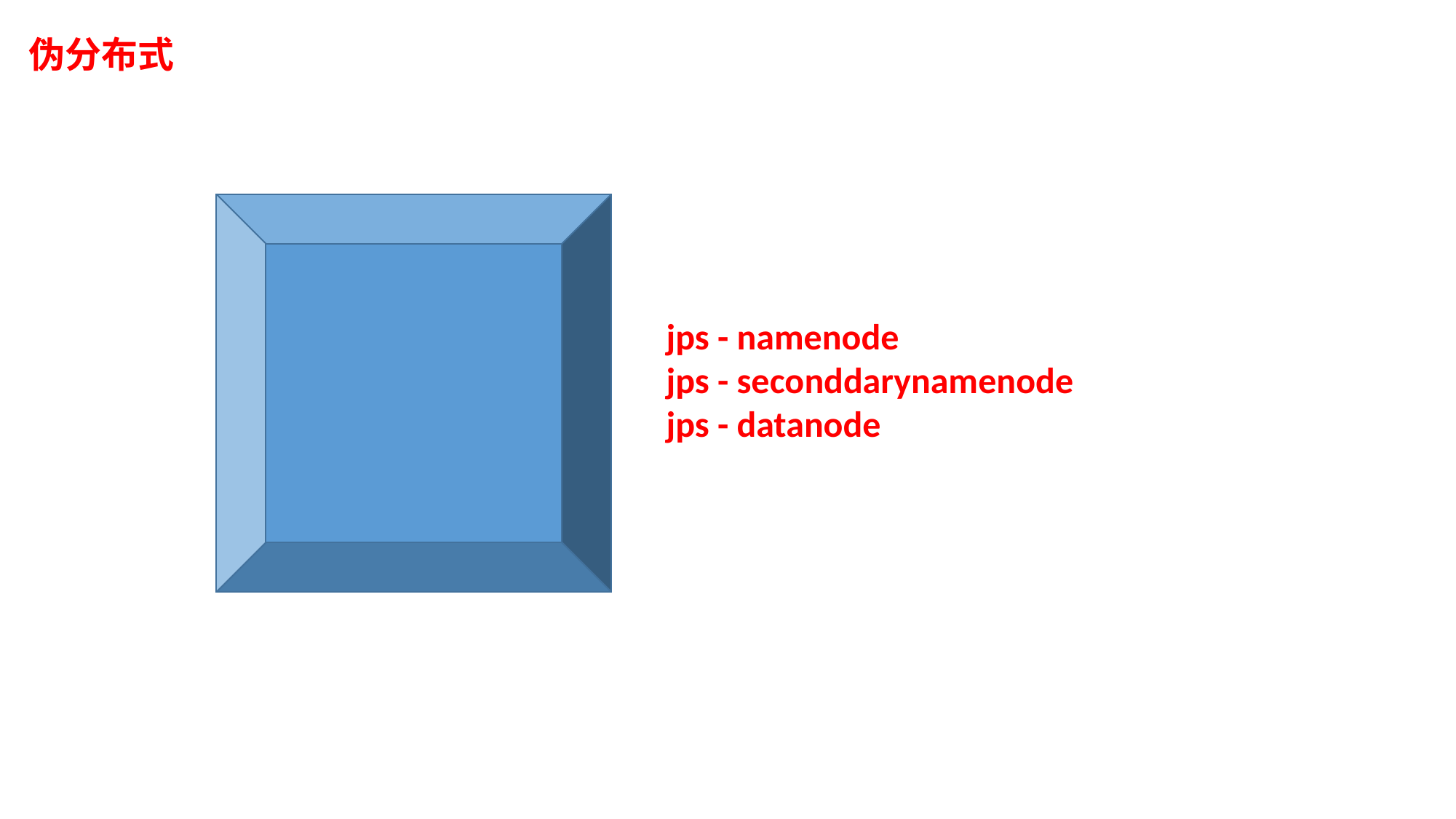

伪分布式

jps - namenode
jps - seconddarynamenode
jps - datanode